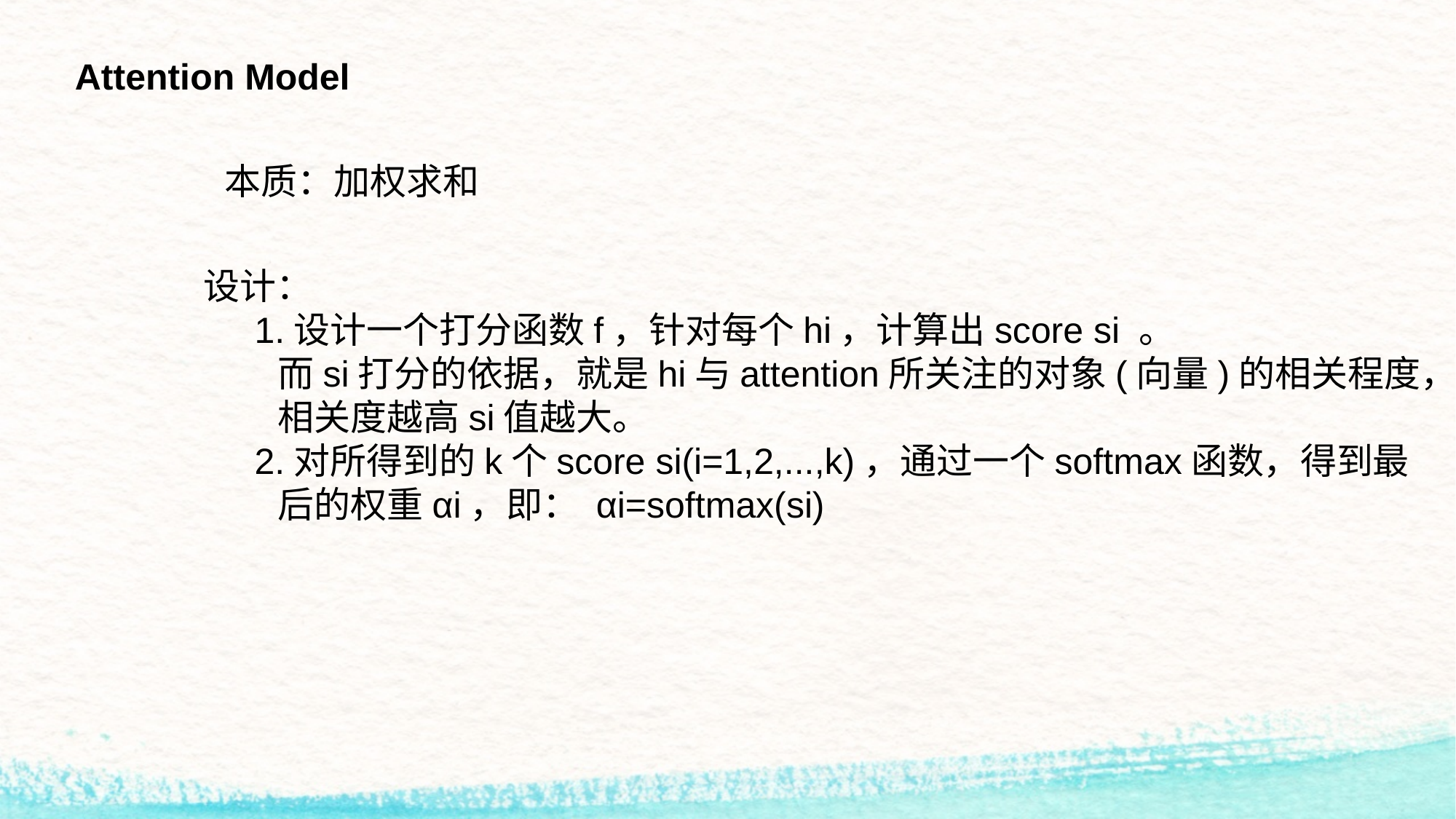

Attention Model
本质：加权求和
设计：
     1.设计一个打分函数f，针对每个hi，计算出score si 。
        而si打分的依据，就是hi与attention所关注的对象(向量)的相关程度，
        相关度越高si值越大。
     2.对所得到的k个score si(i=1,2,...,k)，通过一个softmax函数，得到最
        后的权重αi，即： αi=softmax(si)